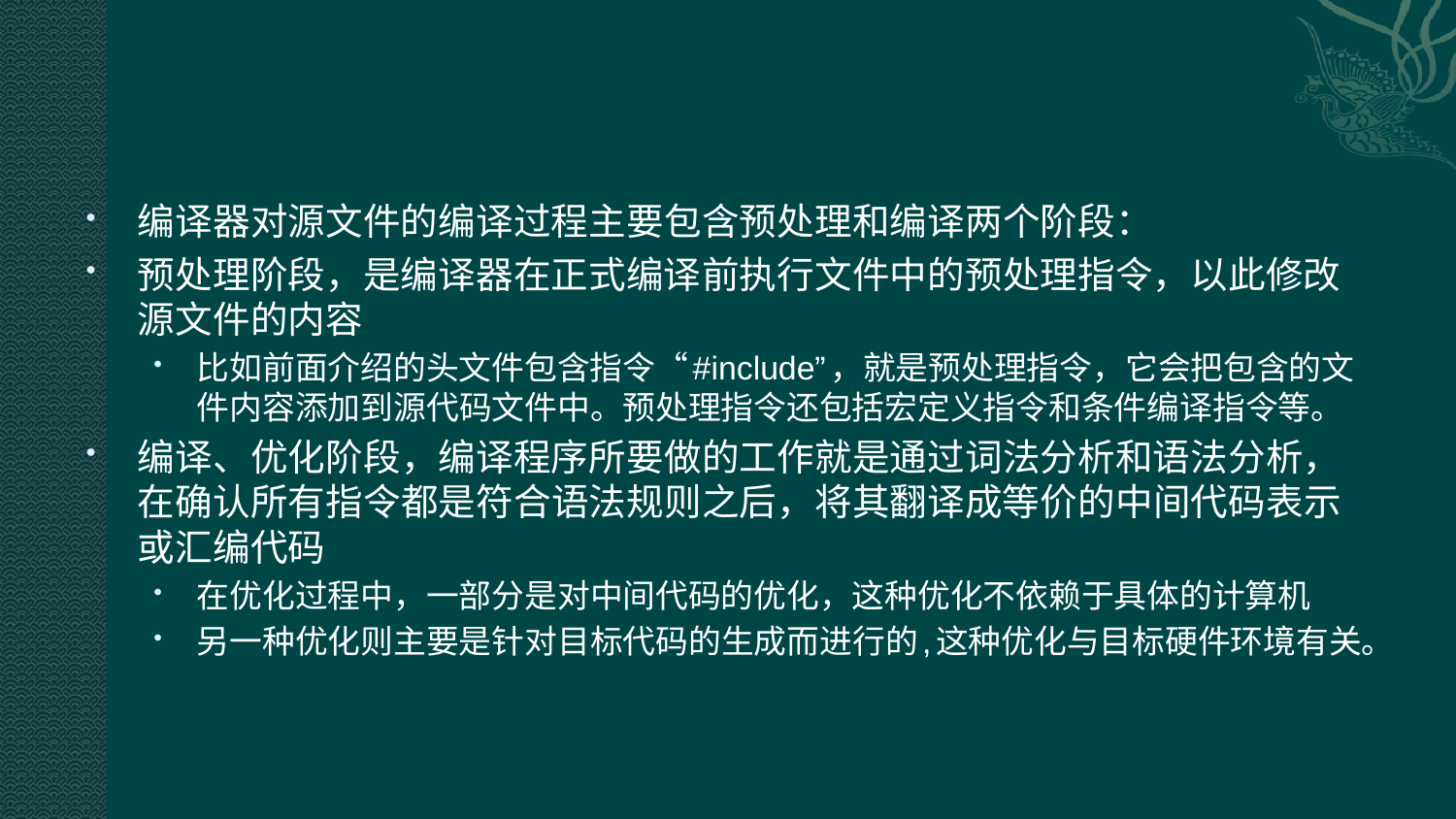

#
编译器对源文件的编译过程主要包含预处理和编译两个阶段：
预处理阶段，是编译器在正式编译前执行文件中的预处理指令，以此修改源文件的内容
比如前面介绍的头文件包含指令“#include”，就是预处理指令，它会把包含的文件内容添加到源代码文件中。预处理指令还包括宏定义指令和条件编译指令等。
编译、优化阶段，编译程序所要做的工作就是通过词法分析和语法分析，在确认所有指令都是符合语法规则之后，将其翻译成等价的中间代码表示或汇编代码
在优化过程中，一部分是对中间代码的优化，这种优化不依赖于具体的计算机
另一种优化则主要是针对目标代码的生成而进行的,这种优化与目标硬件环境有关。